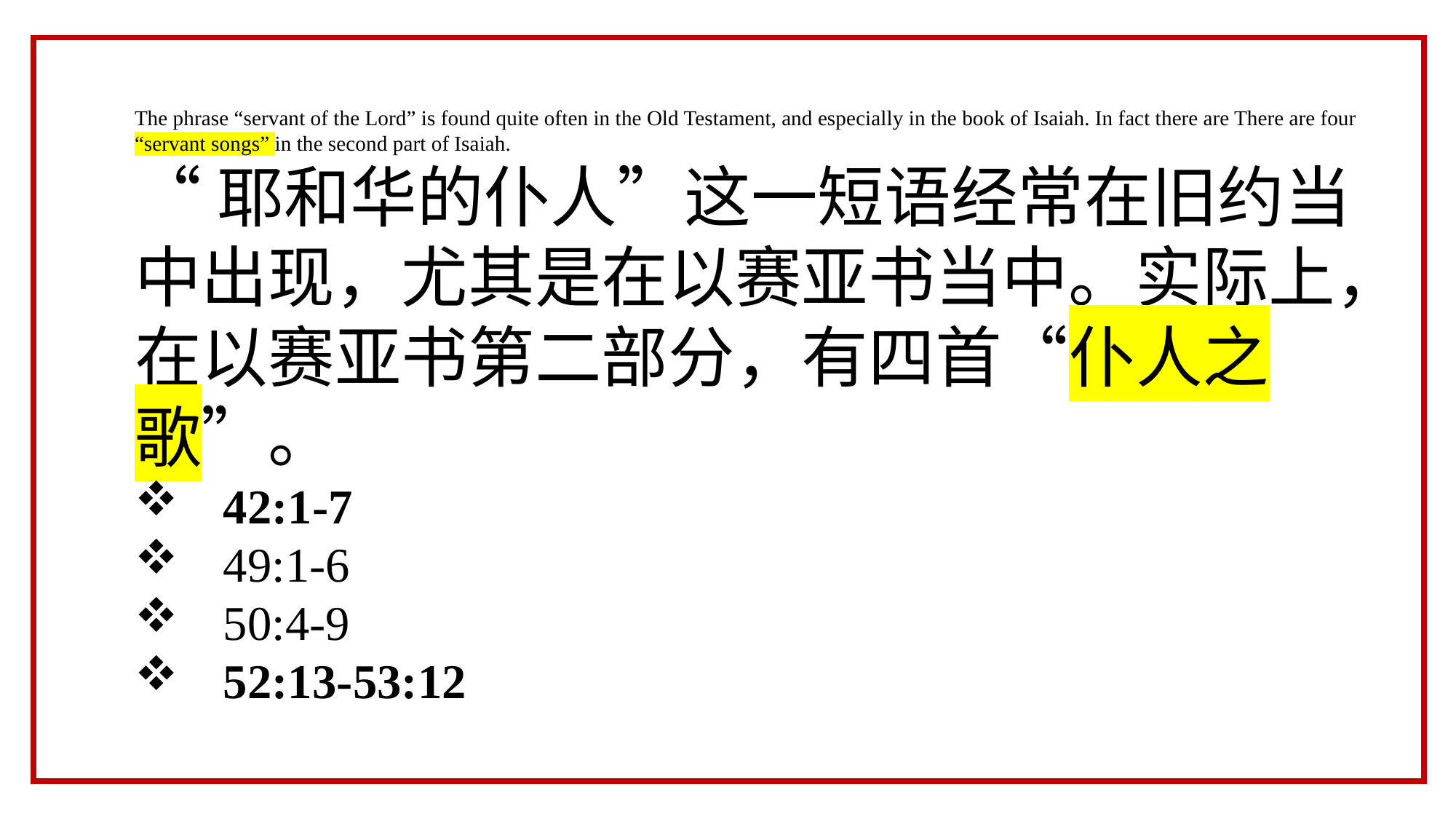

The phrase “servant of the Lord” is found quite often in the Old Testament, and especially in the book of Isaiah. In fact there are There are four “servant songs” in the second part of Isaiah.
“耶和华的仆人”这一短语经常在旧约当中出现，尤其是在以赛亚书当中。实际上，在以赛亚书第二部分，有四首“仆人之歌”。
42:1-7
49:1-6
50:4-9
52:13-53:12